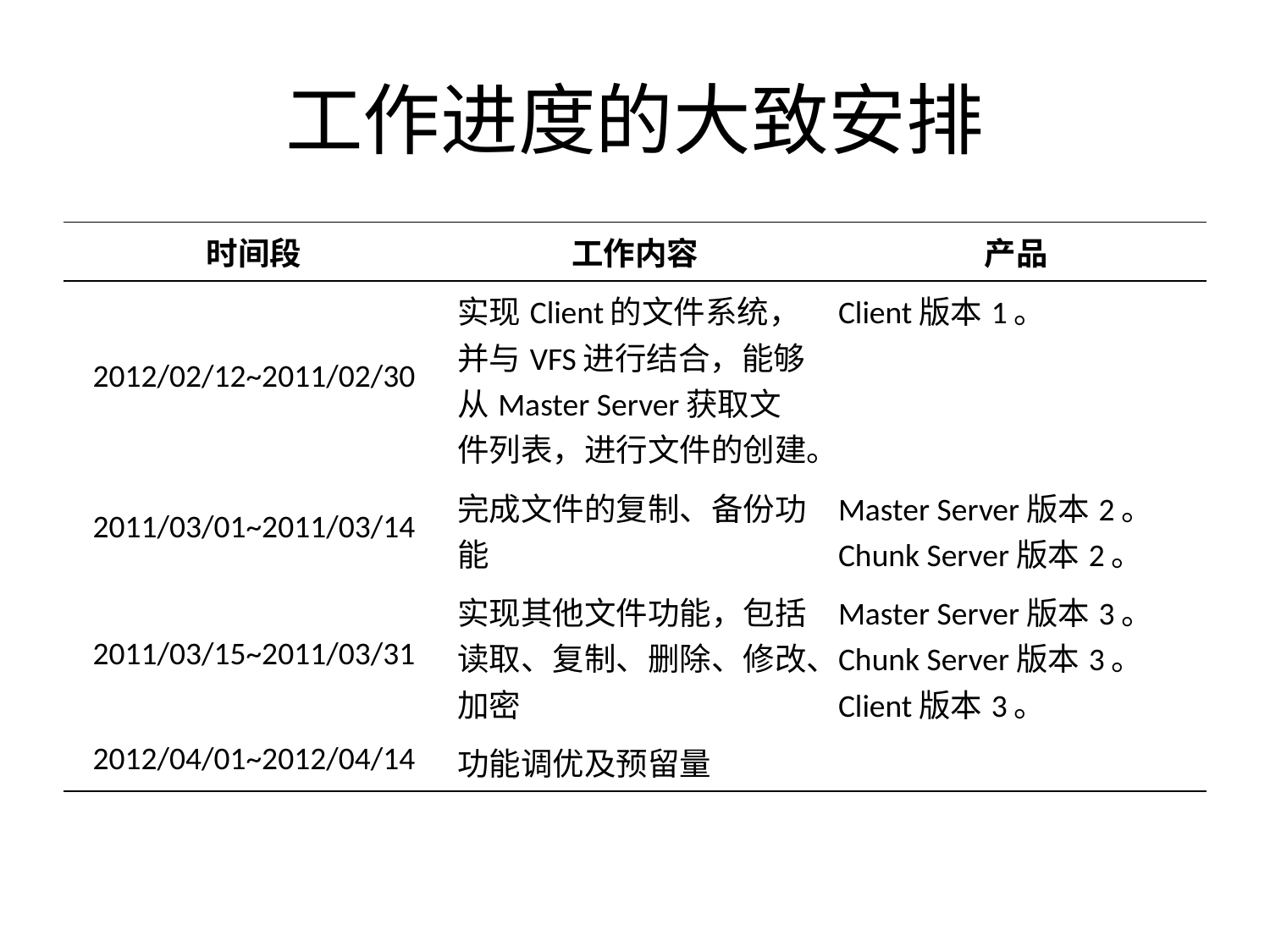

# 工作进度的大致安排
| 时间段 | 工作内容 | 产品 |
| --- | --- | --- |
| 2012/02/12~2011/02/30 | 实现Client的文件系统，并与VFS进行结合，能够从Master Server获取文件列表，进行文件的创建。 | Client版本1。 |
| 2011/03/01~2011/03/14 | 完成文件的复制、备份功能 | Master Server版本2。 Chunk Server版本2。 |
| 2011/03/15~2011/03/31 | 实现其他文件功能，包括读取、复制、删除、修改、加密 | Master Server版本3。 Chunk Server版本3。 Client版本3。 |
| 2012/04/01~2012/04/14 | 功能调优及预留量 |  |